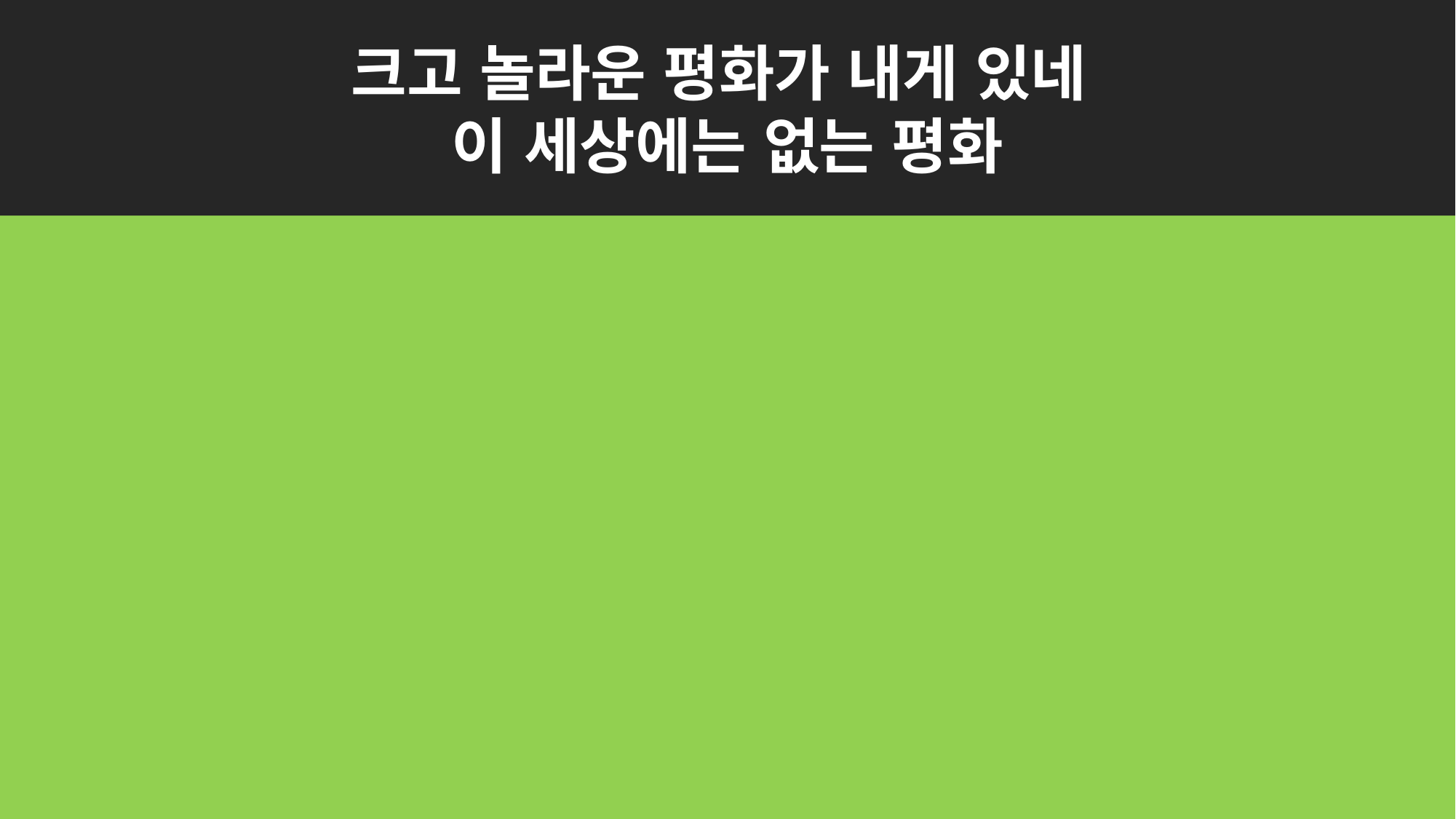

크고 놀라운 평화가 내게 있네
이 세상에는 없는 평화